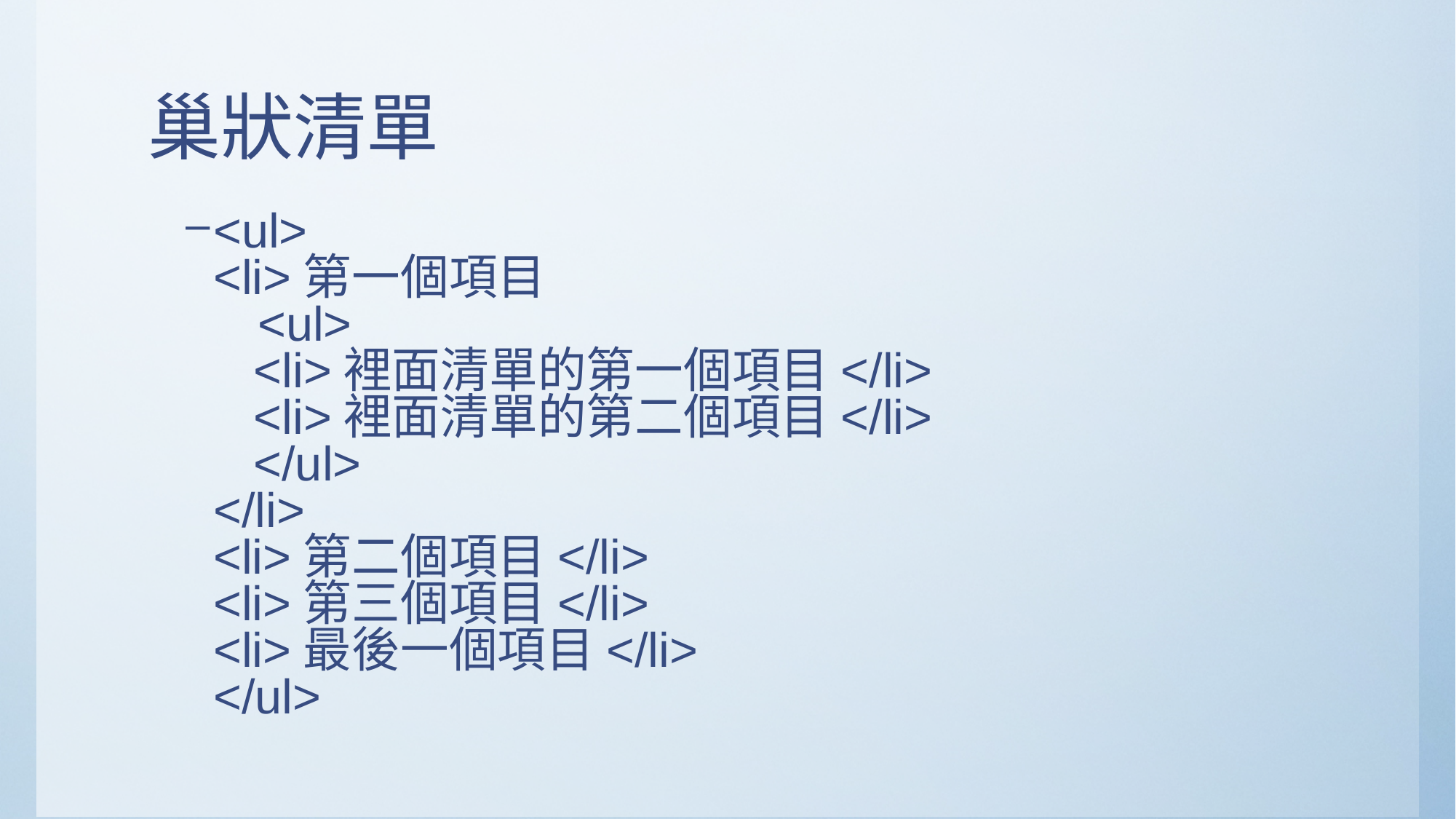

# 巢狀清單
<ul>
<li>第一個項目
   <ul>
   <li>裡面清單的第一個項目</li>
   <li>裡面清單的第二個項目</li>
   </ul>
</li>
<li>第二個項目</li>
<li>第三個項目</li>
<li>最後一個項目</li>
</ul>